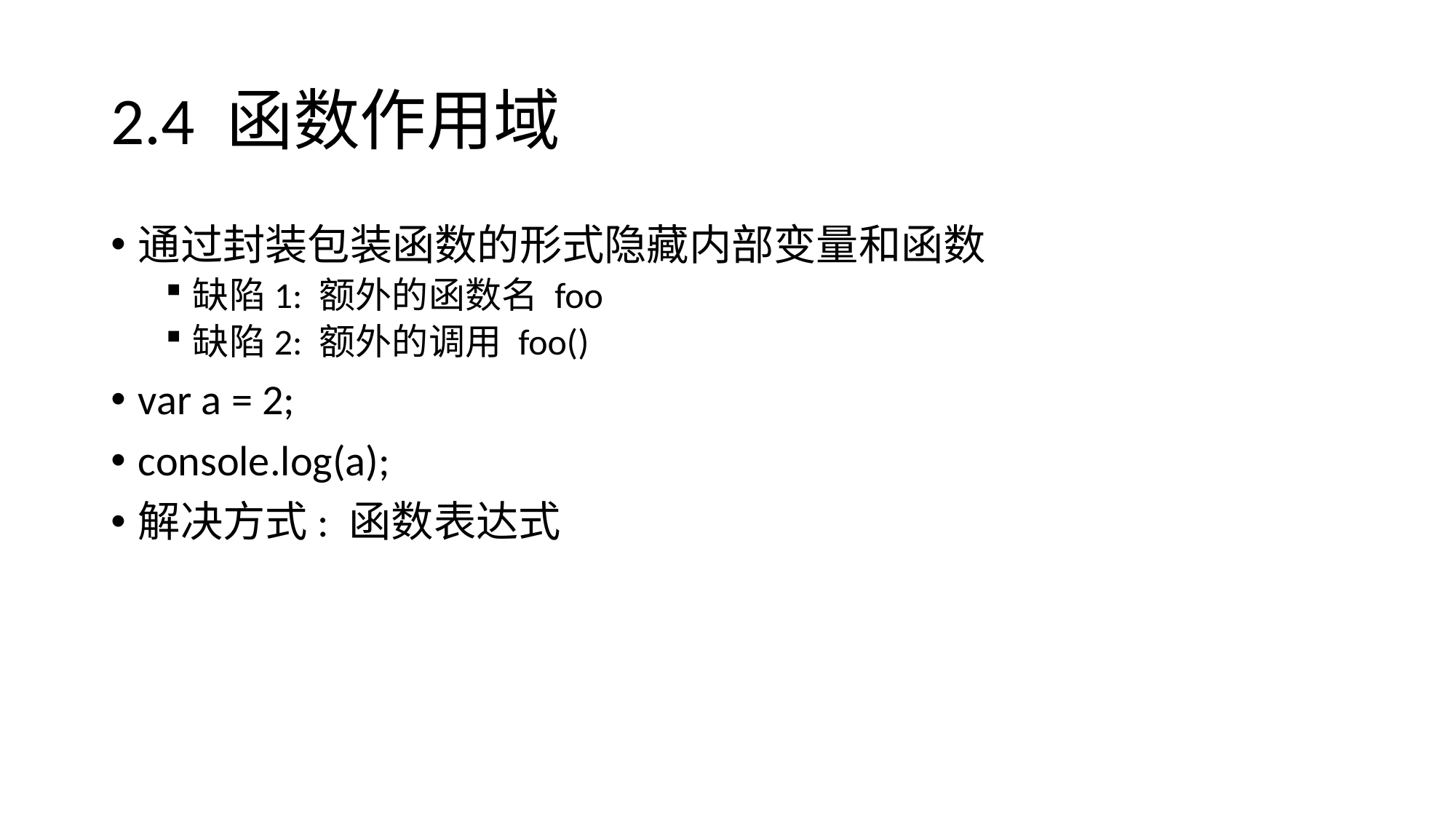

# 2.4 函数作用域
通过封装包装函数的形式隐藏内部变量和函数
缺陷1: 额外的函数名 foo
缺陷2: 额外的调用 foo()
var a = 2;
console.log(a);
解决方式: 函数表达式